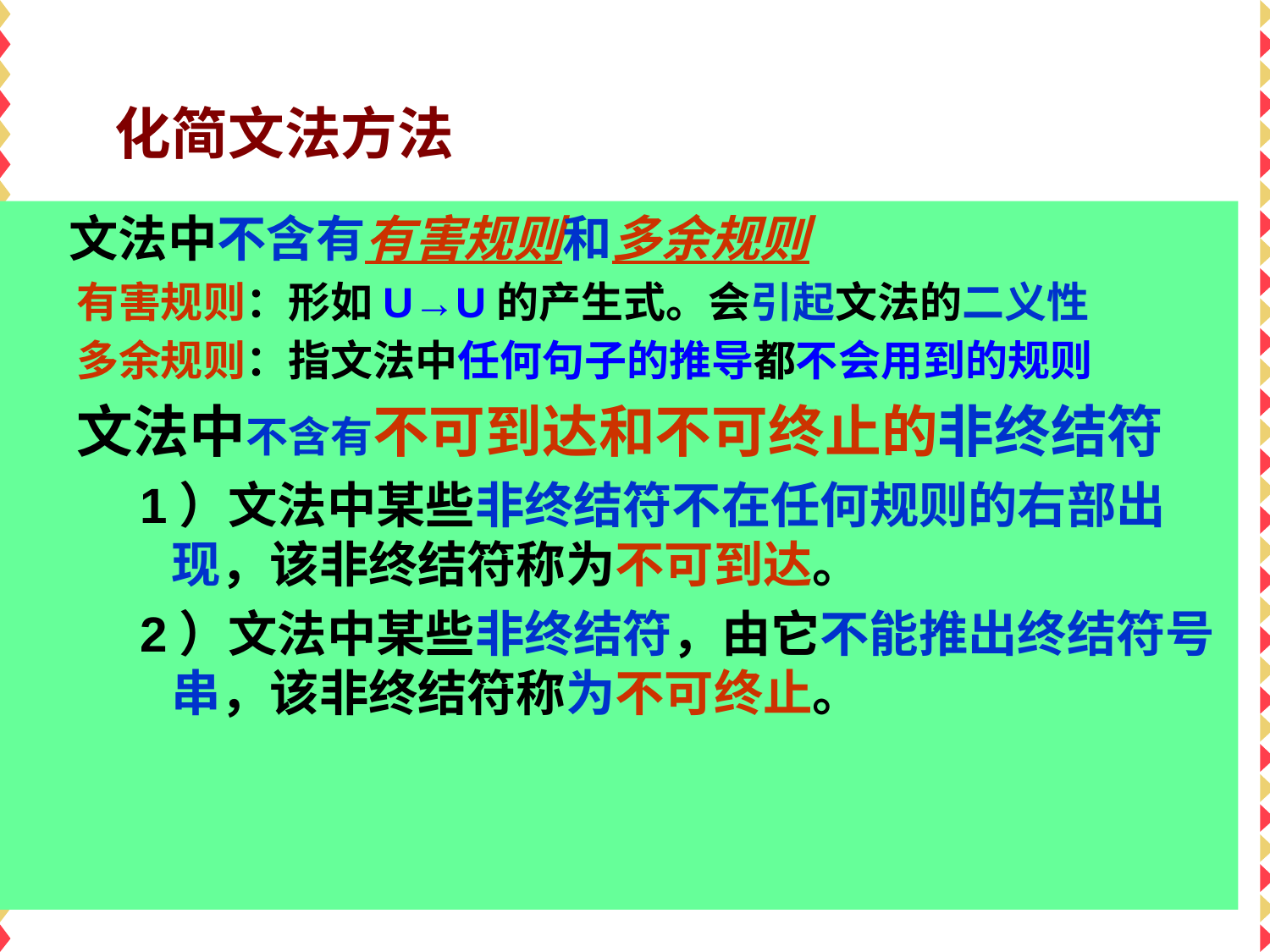

# 化简文法方法
    文法中不含有有害规则和多余规则
有害规则：形如U→U的产生式。会引起文法的二义性
多余规则：指文法中任何句子的推导都不会用到的规则
文法中不含有不可到达和不可终止的非终结符
1）文法中某些非终结符不在任何规则的右部出现，该非终结符称为不可到达。
2）文法中某些非终结符，由它不能推出终结符号串，该非终结符称为不可终止。